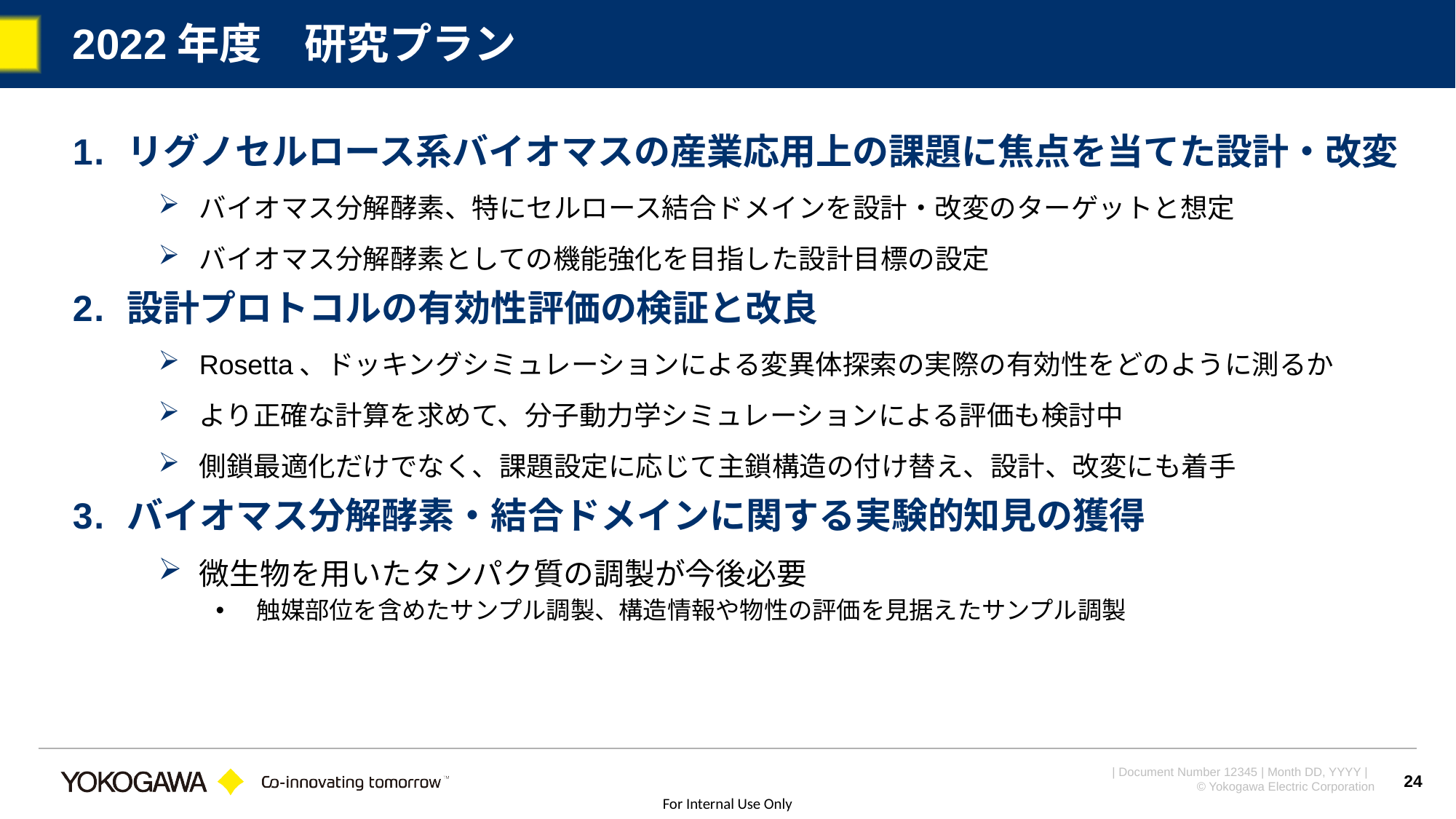

# 2022年度　研究プラン
リグノセルロース系バイオマスの産業応用上の課題に焦点を当てた設計・改変
バイオマス分解酵素、特にセルロース結合ドメインを設計・改変のターゲットと想定
バイオマス分解酵素としての機能強化を目指した設計目標の設定
設計プロトコルの有効性評価の検証と改良
Rosetta、ドッキングシミュレーションによる変異体探索の実際の有効性をどのように測るか
より正確な計算を求めて、分子動力学シミュレーションによる評価も検討中
側鎖最適化だけでなく、課題設定に応じて主鎖構造の付け替え、設計、改変にも着手
バイオマス分解酵素・結合ドメインに関する実験的知見の獲得
微生物を用いたタンパク質の調製が今後必要
触媒部位を含めたサンプル調製、構造情報や物性の評価を見据えたサンプル調製

24